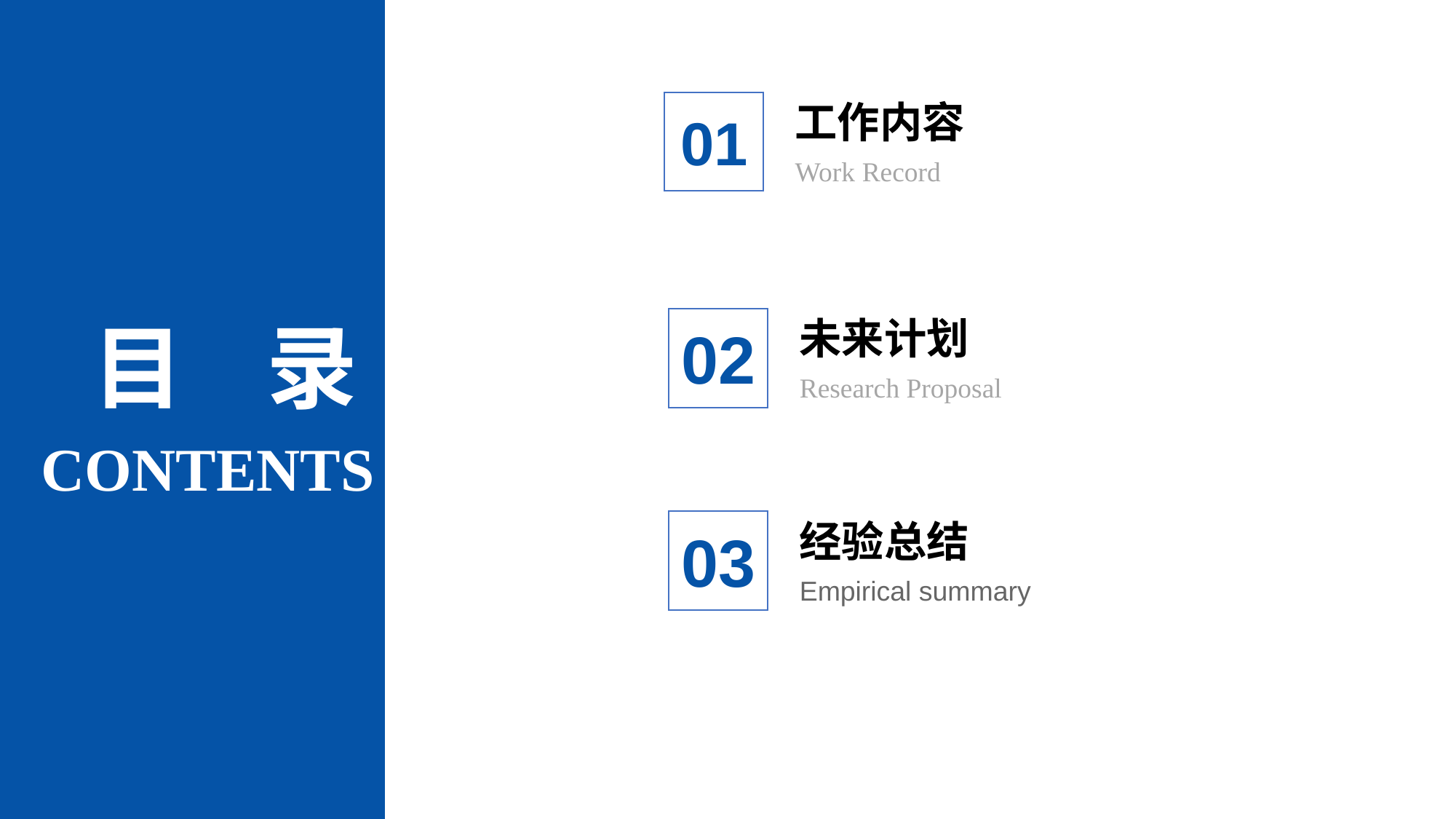

工作内容
Work Record

01

目    录
未来计划
Research Proposal

02
CONTENTS
经验总结
Empirical summary

03